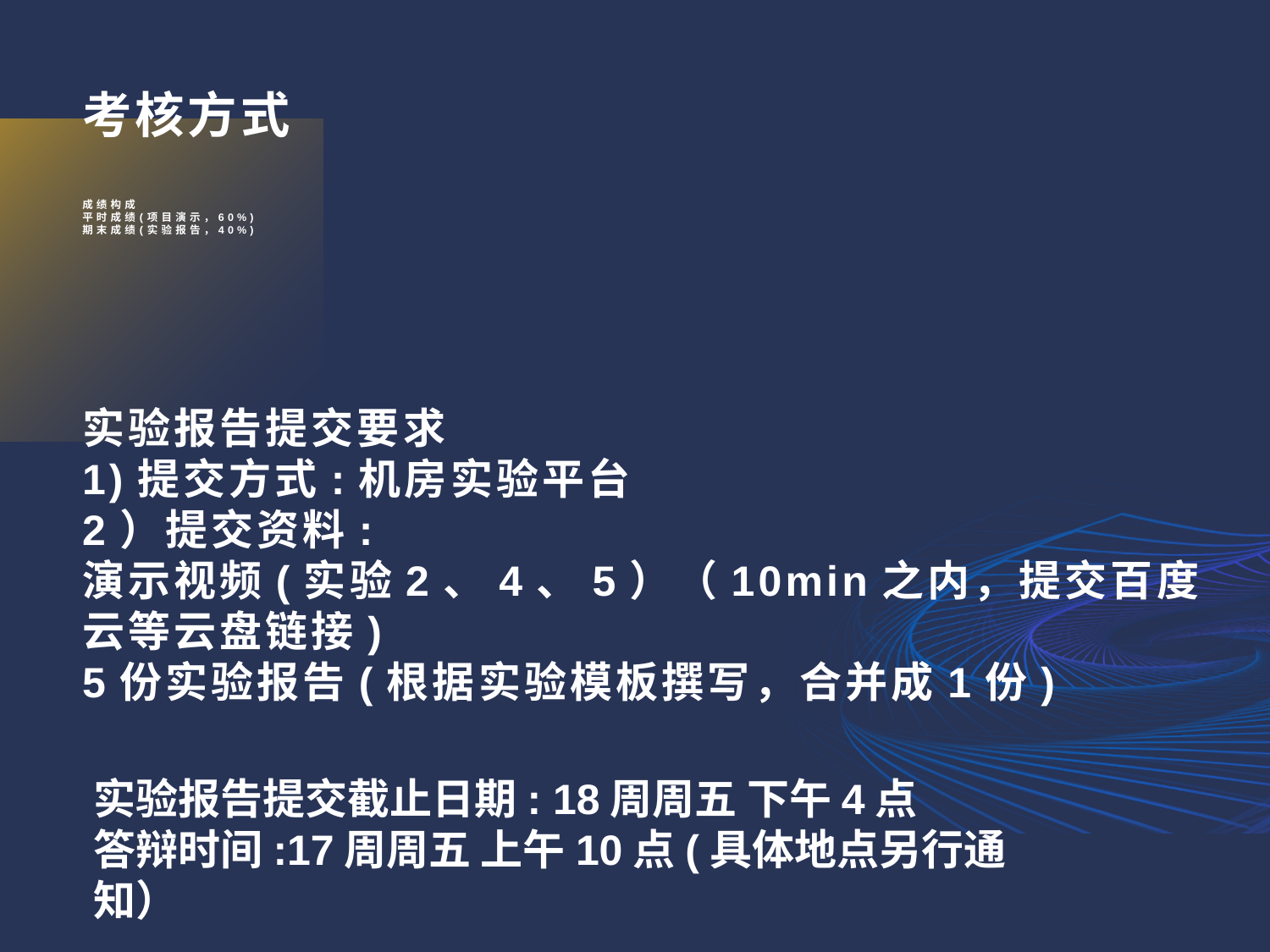

考核方式
# 成绩构成 平时成绩(项目演示，60%) 期末成绩(实验报告，40%)
实验报告提交要求
1)提交方式:机房实验平台
2）提交资料:
演示视频(实验2、4、5）（10min之内，提交百度云等云盘链接)
5份实验报告(根据实验模板撰写，合并成1份)
实验报告提交截止日期: 18周周五 下午4点
答辩时间:17周周五 上午10点(具体地点另行通知）